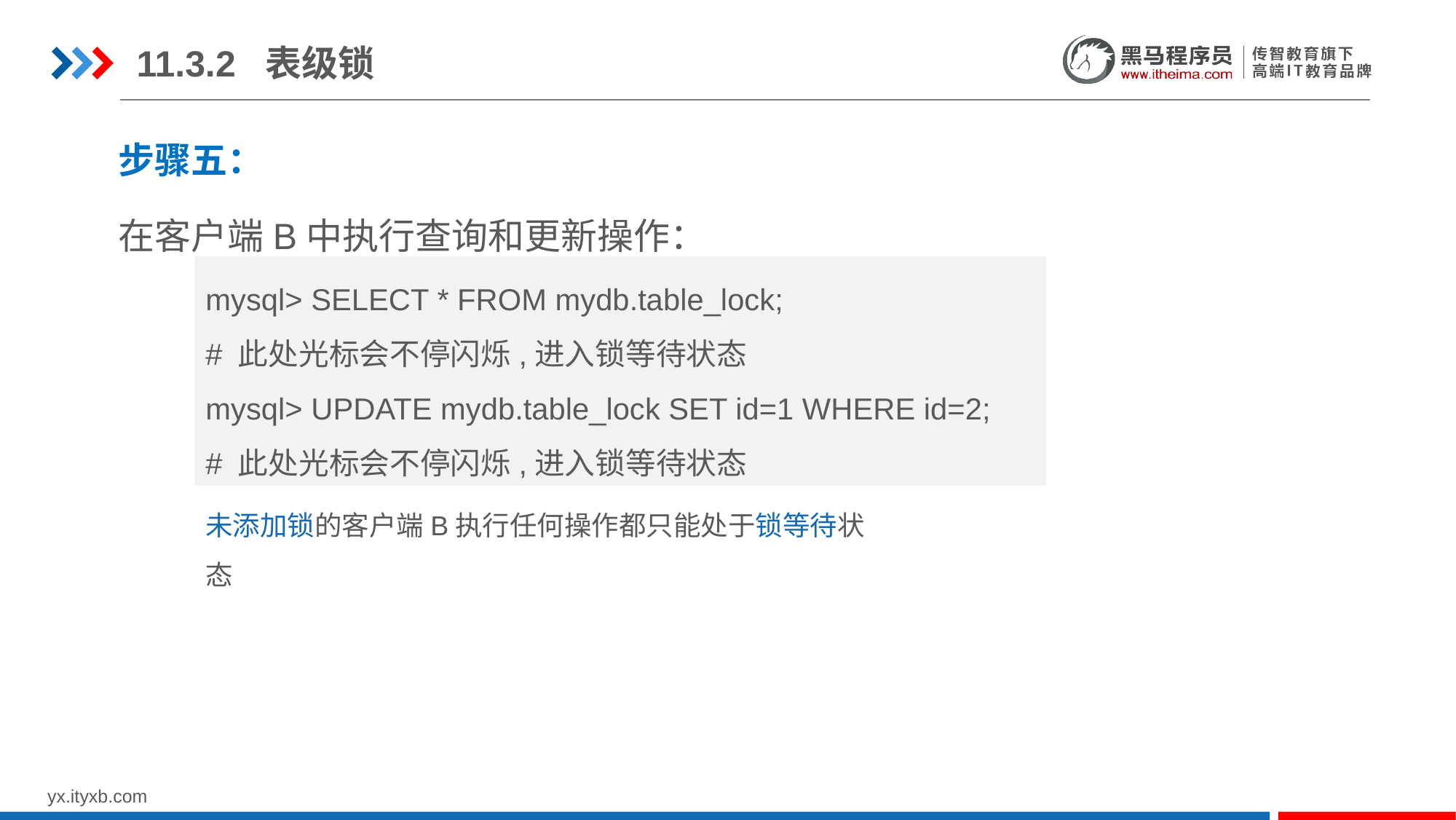

11.3.2  表级锁
步骤五：
在客户端B中执行查询和更新操作：
mysql> SELECT * FROM mydb.table_lock;
# 此处光标会不停闪烁,进入锁等待状态
mysql> UPDATE mydb.table_lock SET id=1 WHERE id=2;
# 此处光标会不停闪烁,进入锁等待状态
未添加锁的客户端B执行任何操作都只能处于锁等待状态